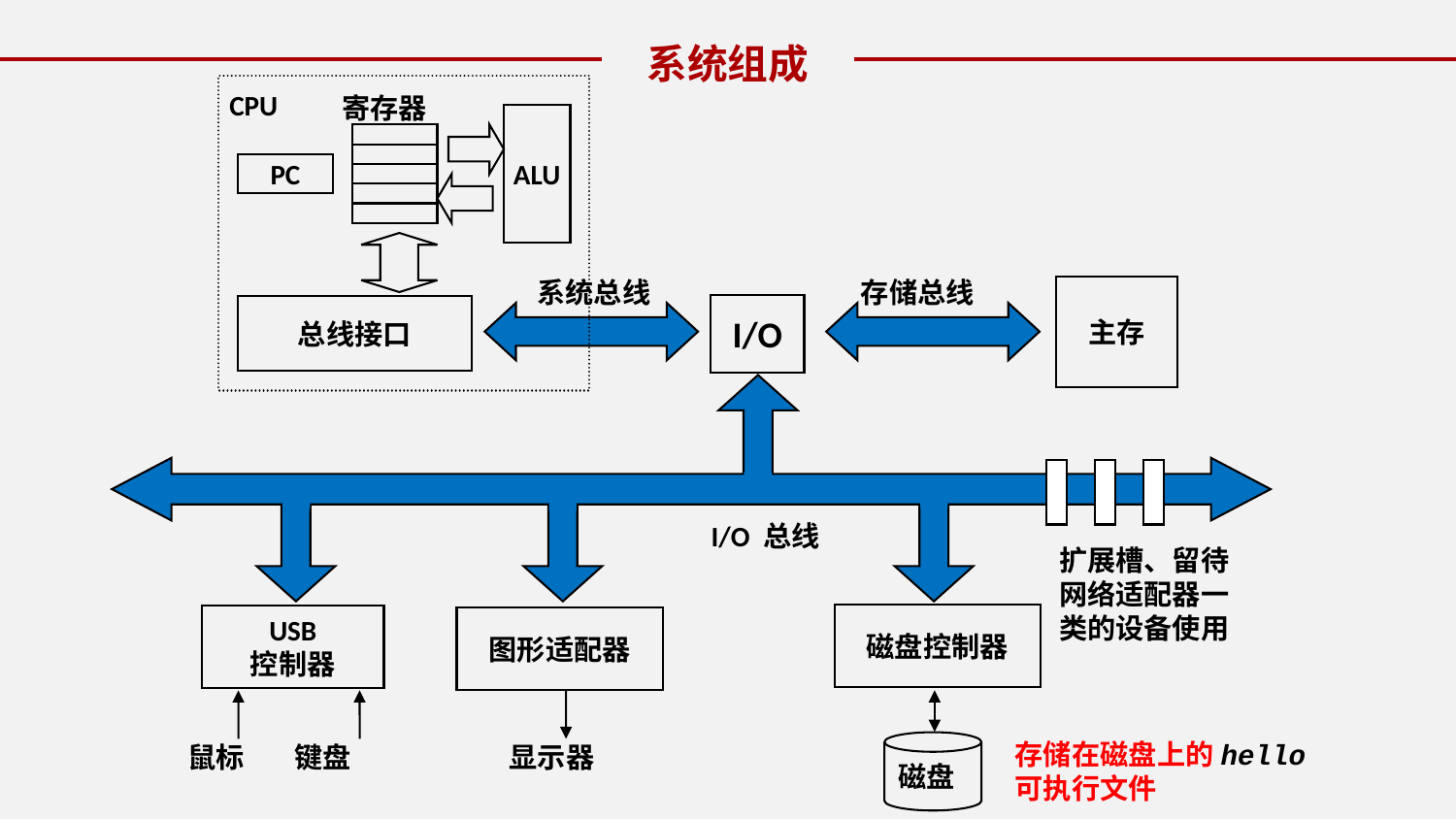

系统组成

   寄存器
ALU

PC

总线接口
CPU

系统总线
存储总线
主存
I/O

I/O 总线
扩展槽、留待
网络适配器一
类的设备使用
磁盘控制器
USB
控制器
图形适配器

存储在磁盘上的hello
可执行文件
鼠标
键盘
显示器
磁盘